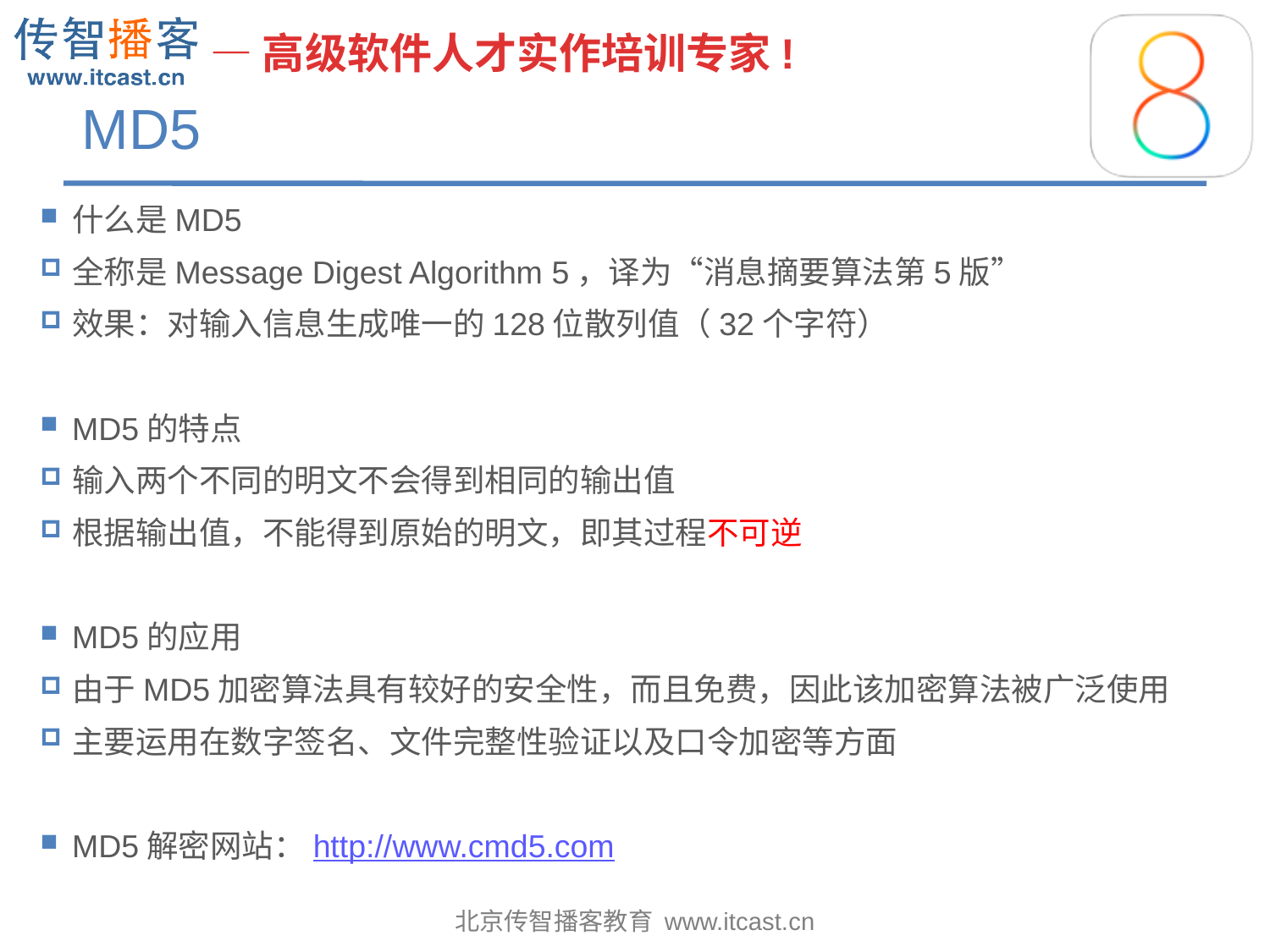

# MD5
什么是MD5
全称是Message Digest Algorithm 5，译为“消息摘要算法第5版”
效果：对输入信息生成唯一的128位散列值（32个字符）

MD5的特点
输入两个不同的明文不会得到相同的输出值
根据输出值，不能得到原始的明文，即其过程不可逆

MD5的应用
由于MD5加密算法具有较好的安全性，而且免费，因此该加密算法被广泛使用
主要运用在数字签名、文件完整性验证以及口令加密等方面

MD5解密网站：http://www.cmd5.com